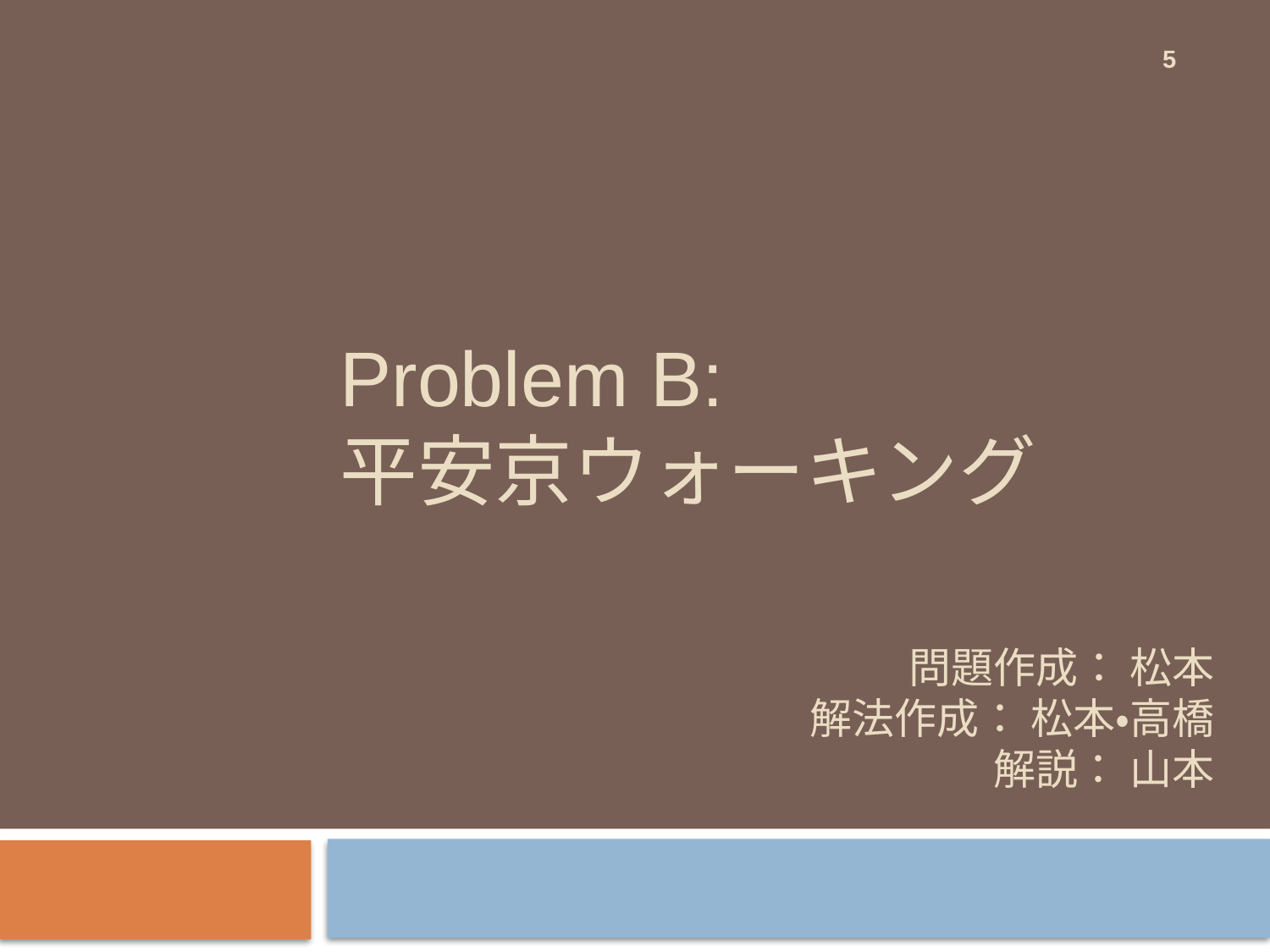

5
# Problem B: 平安京ウォーキング
問題作成： 松本
解法作成： 松本・高橋
解説： 山本